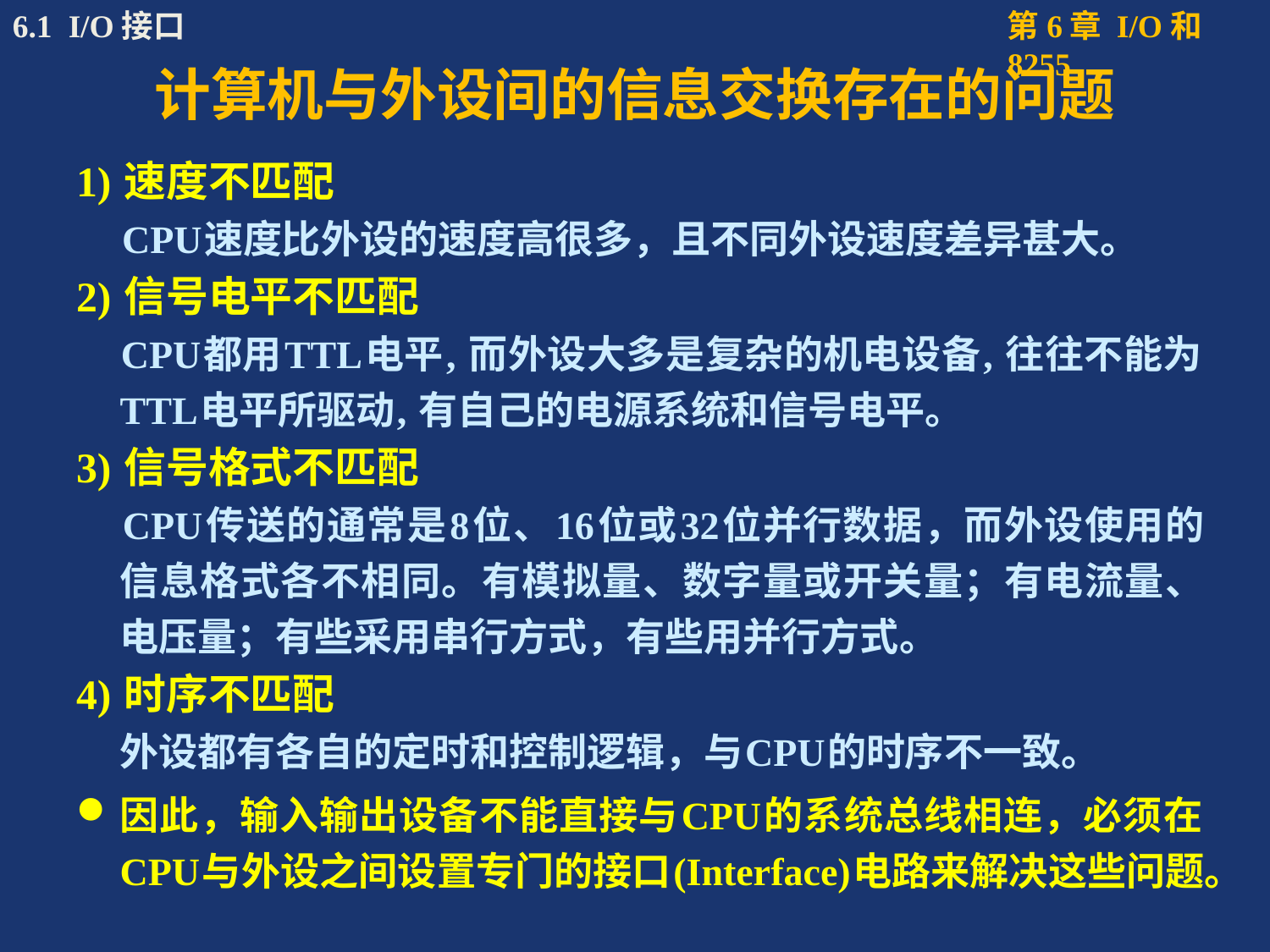

# 计算机与外设间的信息交换存在的问题
1) 速度不匹配
CPU速度比外设的速度高很多，且不同外设速度差异甚大。
2) 信号电平不匹配
  	CPU都用TTL电平, 而外设大多是复杂的机电设备, 往往不能为TTL电平所驱动, 有自己的电源系统和信号电平。
3) 信号格式不匹配
  	CPU传送的通常是8位、16位或32位并行数据，而外设使用的信息格式各不相同。有模拟量、数字量或开关量；有电流量、电压量；有些采用串行方式，有些用并行方式。
4) 时序不匹配
  	外设都有各自的定时和控制逻辑，与CPU的时序不一致。
因此，输入输出设备不能直接与CPU的系统总线相连，必须在CPU与外设之间设置专门的接口(Interface)电路来解决这些问题。